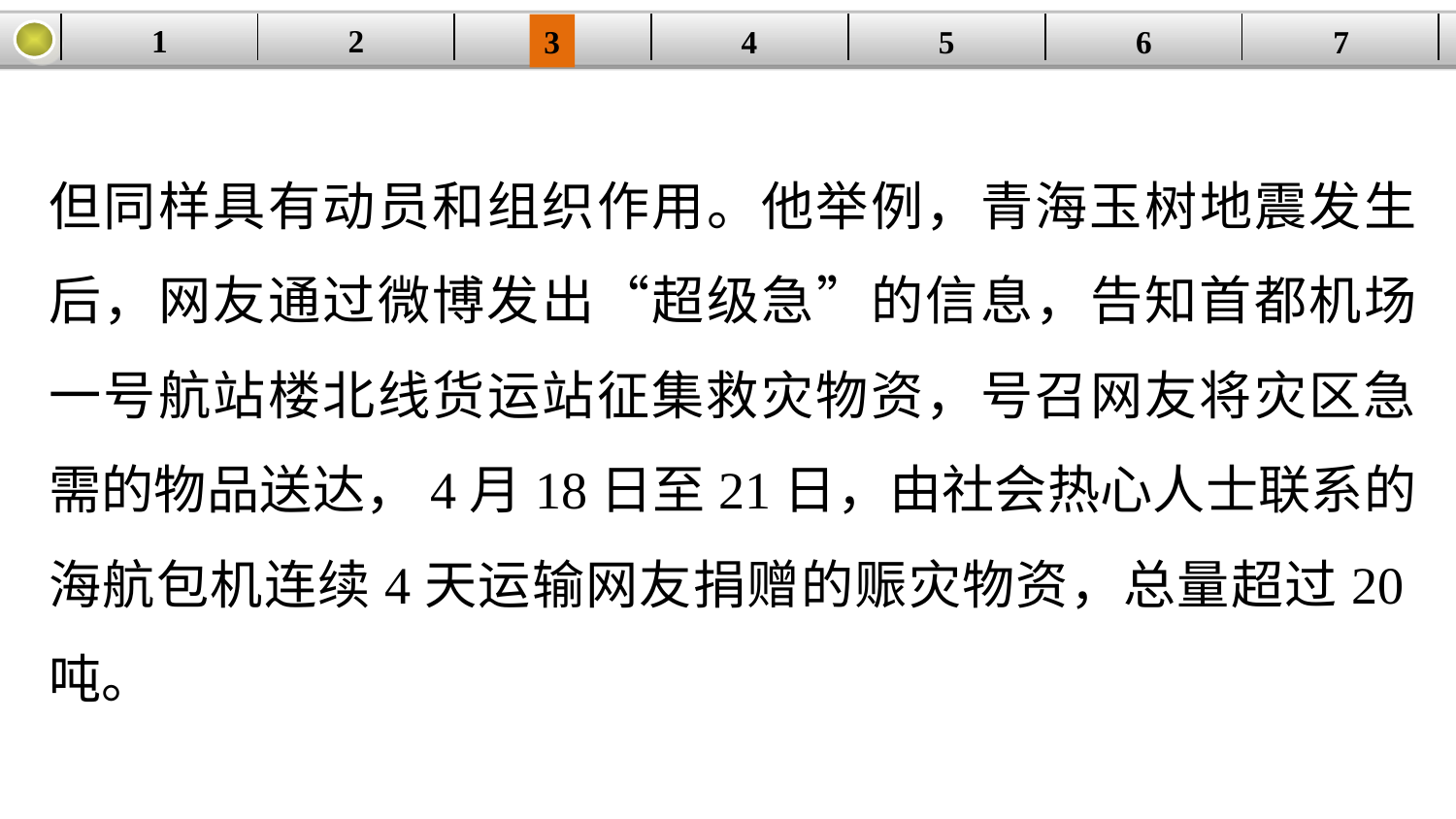

1
2
|  |  |  |  |  |  |  |
| --- | --- | --- | --- | --- | --- | --- |
3
4
5
6
7

但同样具有动员和组织作用。他举例，青海玉树地震发生后，网友通过微博发出“超级急”的信息，告知首都机场一号航站楼北线货运站征集救灾物资，号召网友将灾区急需的物品送达，4月18日至21日，由社会热心人士联系的海航包机连续4天运输网友捐赠的赈灾物资，总量超过20吨。